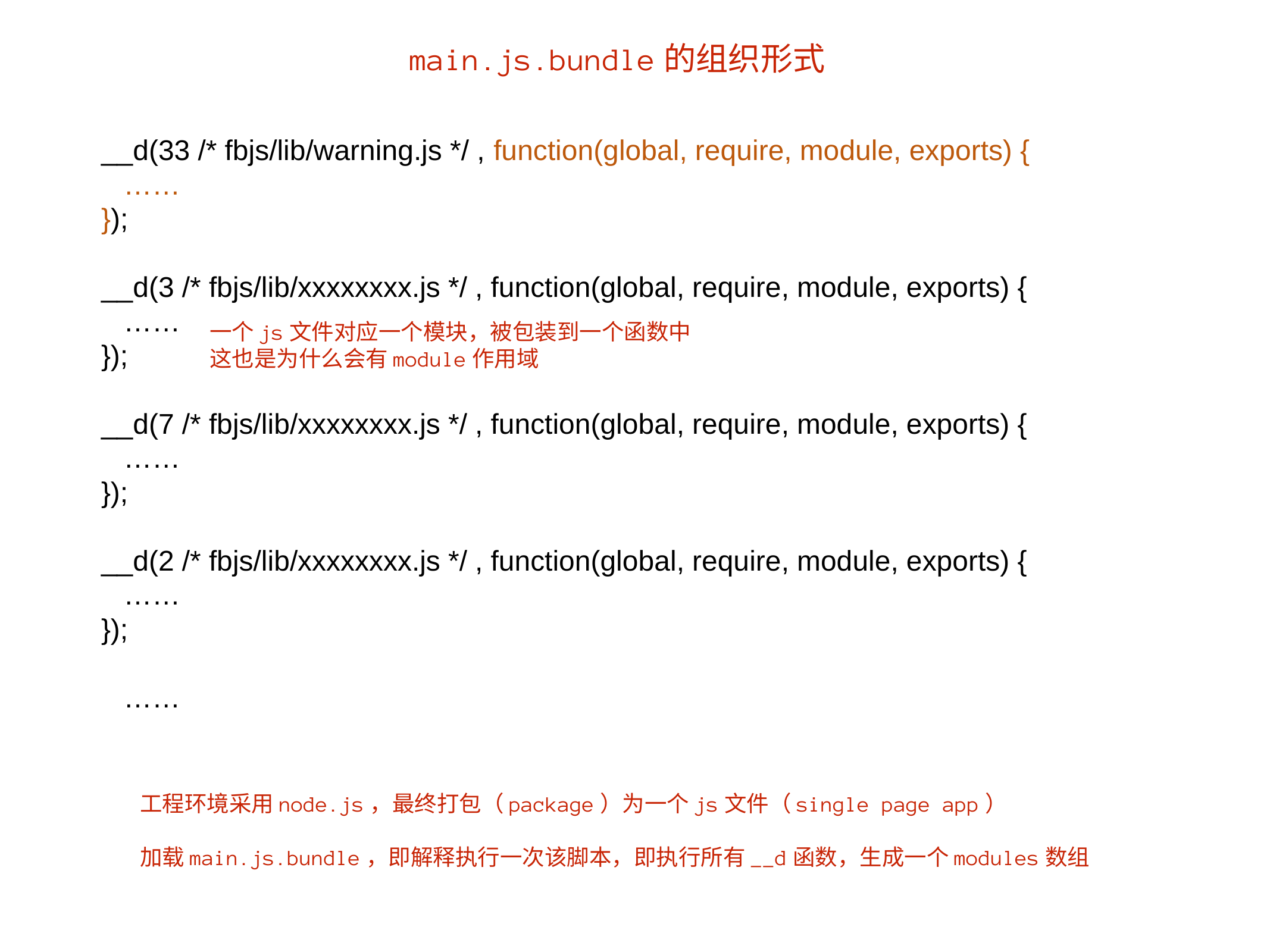

main.js.bundle的组织形式
__d(33 /* fbjs/lib/warning.js */ , function(global, require, module, exports) {
……
});

__d(3 /* fbjs/lib/xxxxxxxx.js */ , function(global, require, module, exports) {
……
});

__d(7 /* fbjs/lib/xxxxxxxx.js */ , function(global, require, module, exports) {
……
});

__d(2 /* fbjs/lib/xxxxxxxx.js */ , function(global, require, module, exports) {
……
});

……
一个js文件对应一个模块，被包装到一个函数中
这也是为什么会有module作用域
工程环境采用node.js，最终打包（package）为一个js文件（single page app）

加载main.js.bundle，即解释执行一次该脚本，即执行所有__d函数，生成一个modules数组